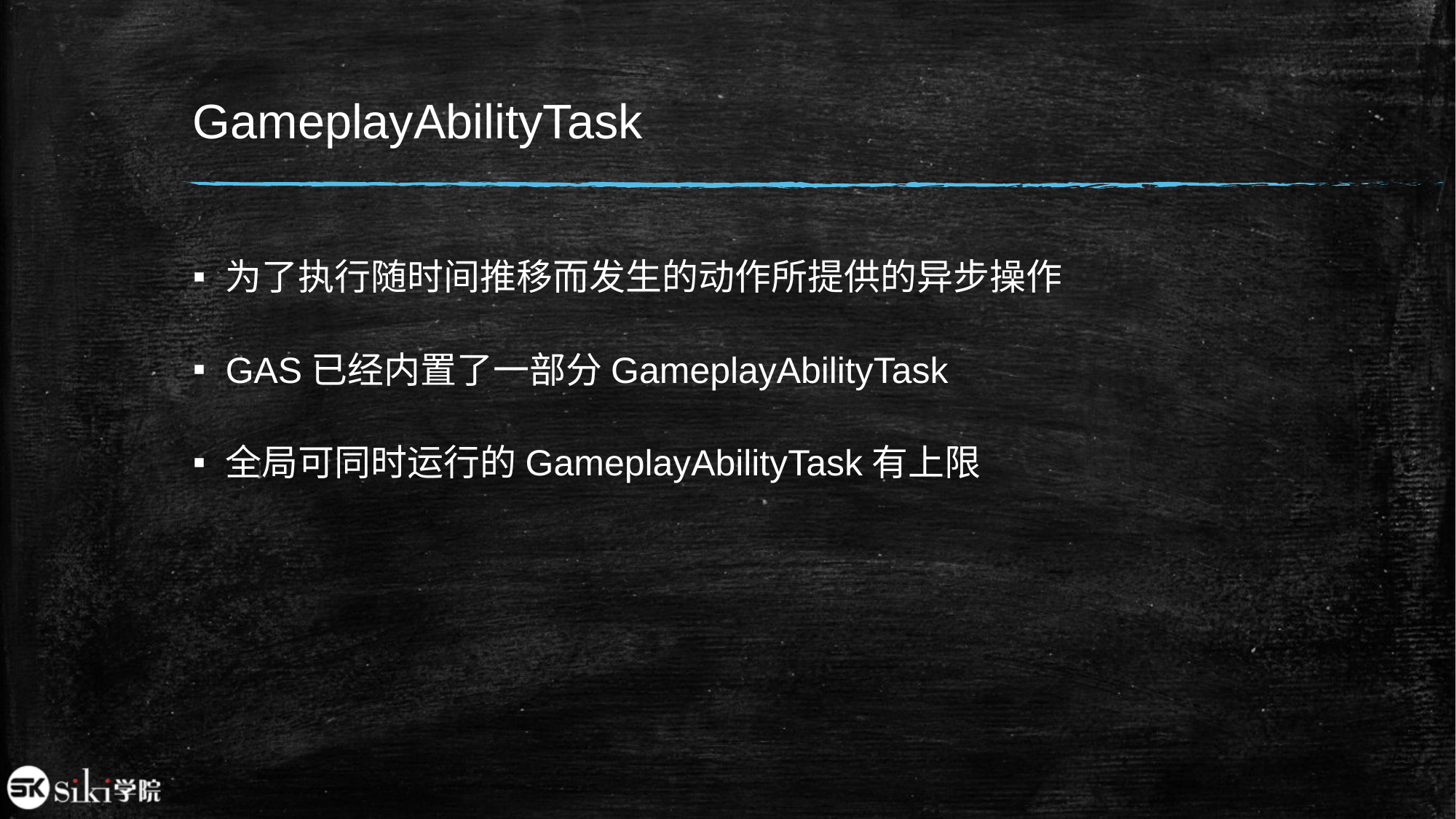

# GameplayAbilityTask
为了执行随时间推移而发生的动作所提供的异步操作
GAS已经内置了一部分GameplayAbilityTask
全局可同时运行的GameplayAbilityTask有上限